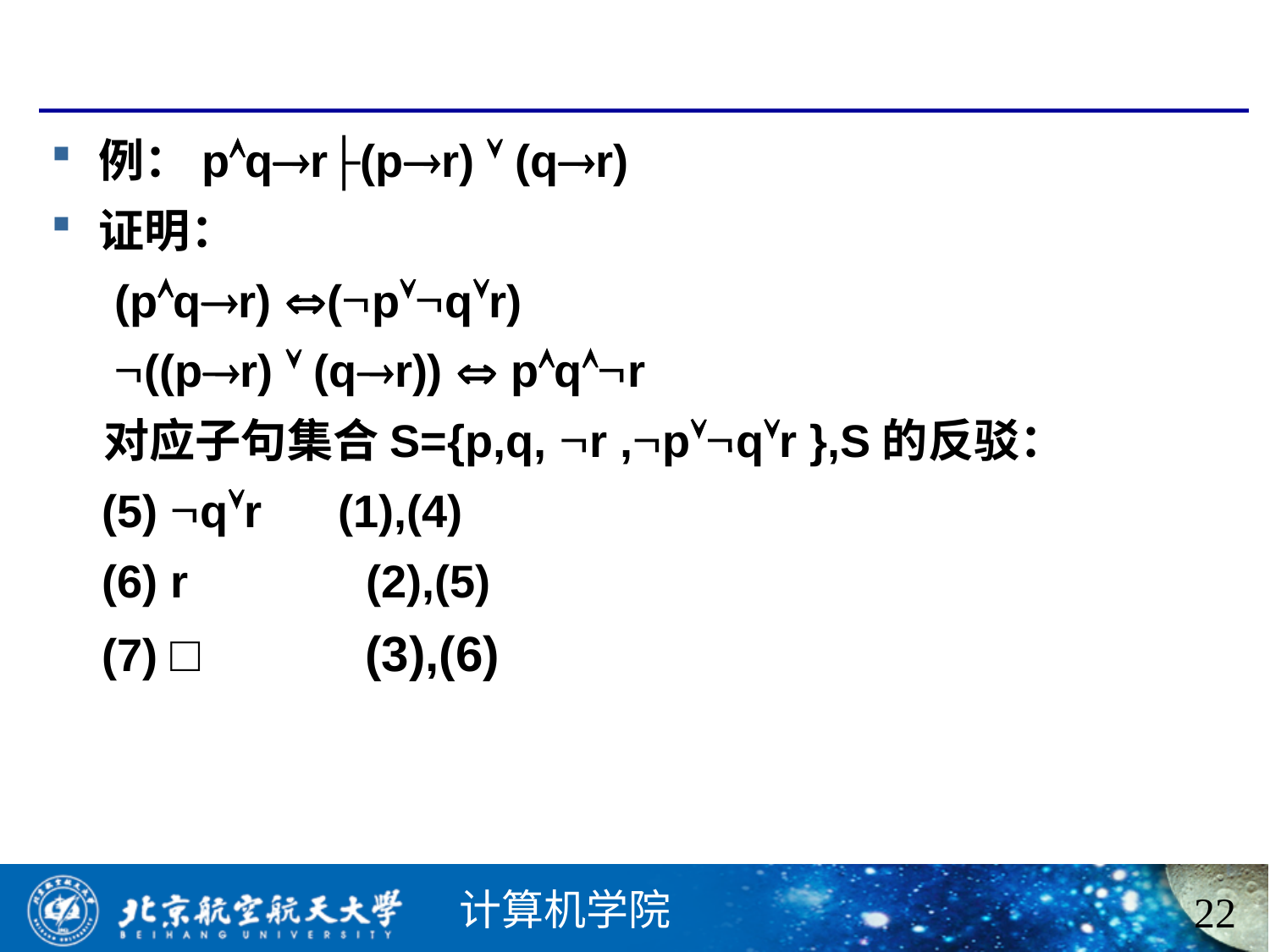

#
例：p∧q→r├(p→r) ∨ (q→r)
证明：
     (p∧q→r) ⇔(¬p∨¬q∨r)
     ¬((p→r) ∨ (q→r)) ⇔ p∧q∧¬r
    对应子句集合S={p,q, ¬r ,¬p∨¬q∨r },S的反驳：
    (5) ¬q∨r      (1),(4)
    (6) r              (2),(5)
    (7) □            (3),(6)